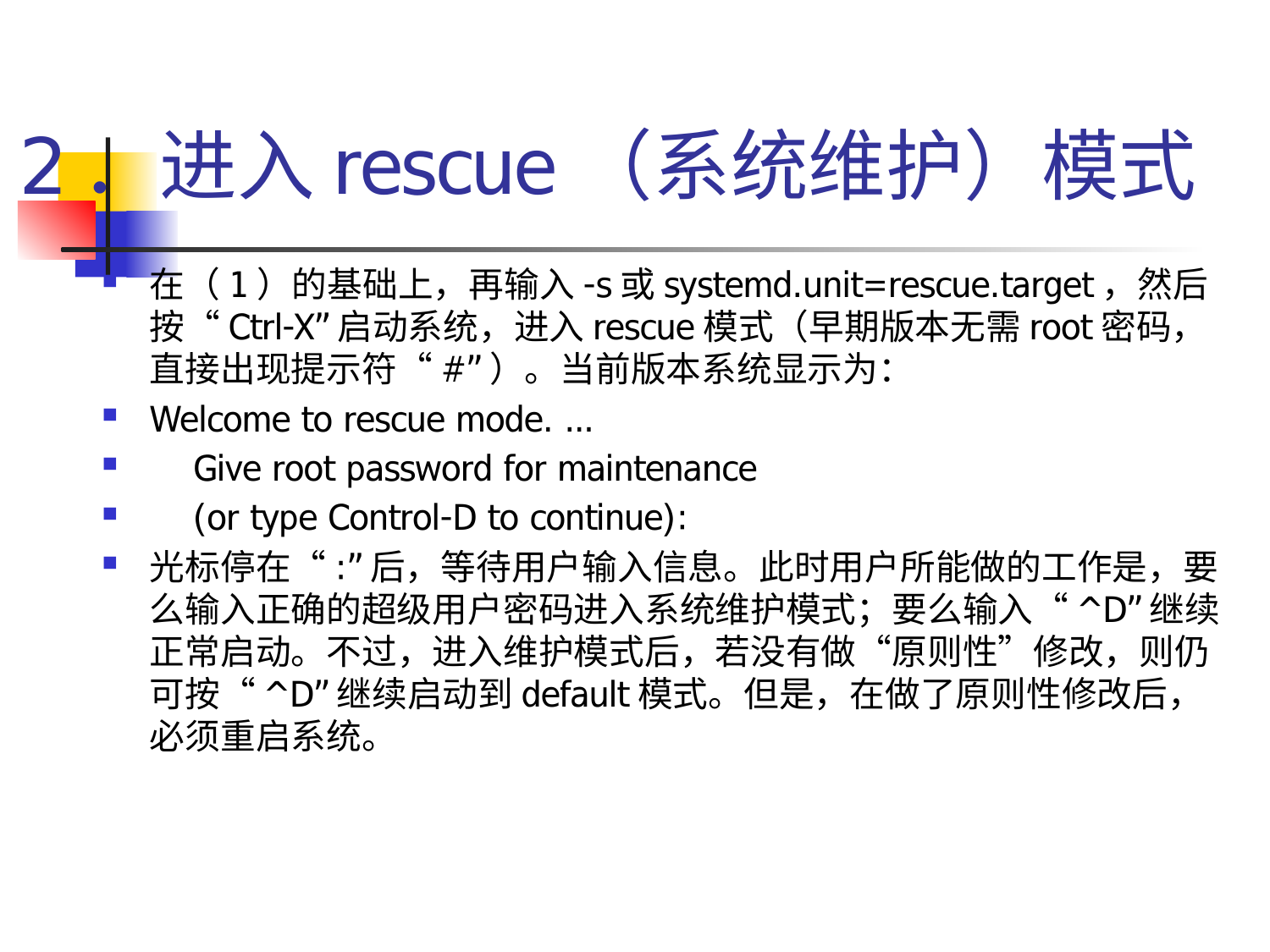

# 2．进入rescue（系统维护）模式
在（1）的基础上，再输入-s或systemd.unit=rescue.target，然后按“Ctrl-X”启动系统，进入rescue模式（早期版本无需root密码，直接出现提示符“#”）。当前版本系统显示为：
Welcome to rescue mode. …
    Give root password for maintenance
    (or type Control-D to continue):
光标停在“:”后，等待用户输入信息。此时用户所能做的工作是，要么输入正确的超级用户密码进入系统维护模式；要么输入“^D”继续正常启动。不过，进入维护模式后，若没有做“原则性”修改，则仍可按“^D”继续启动到default模式。但是，在做了原则性修改后，必须重启系统。